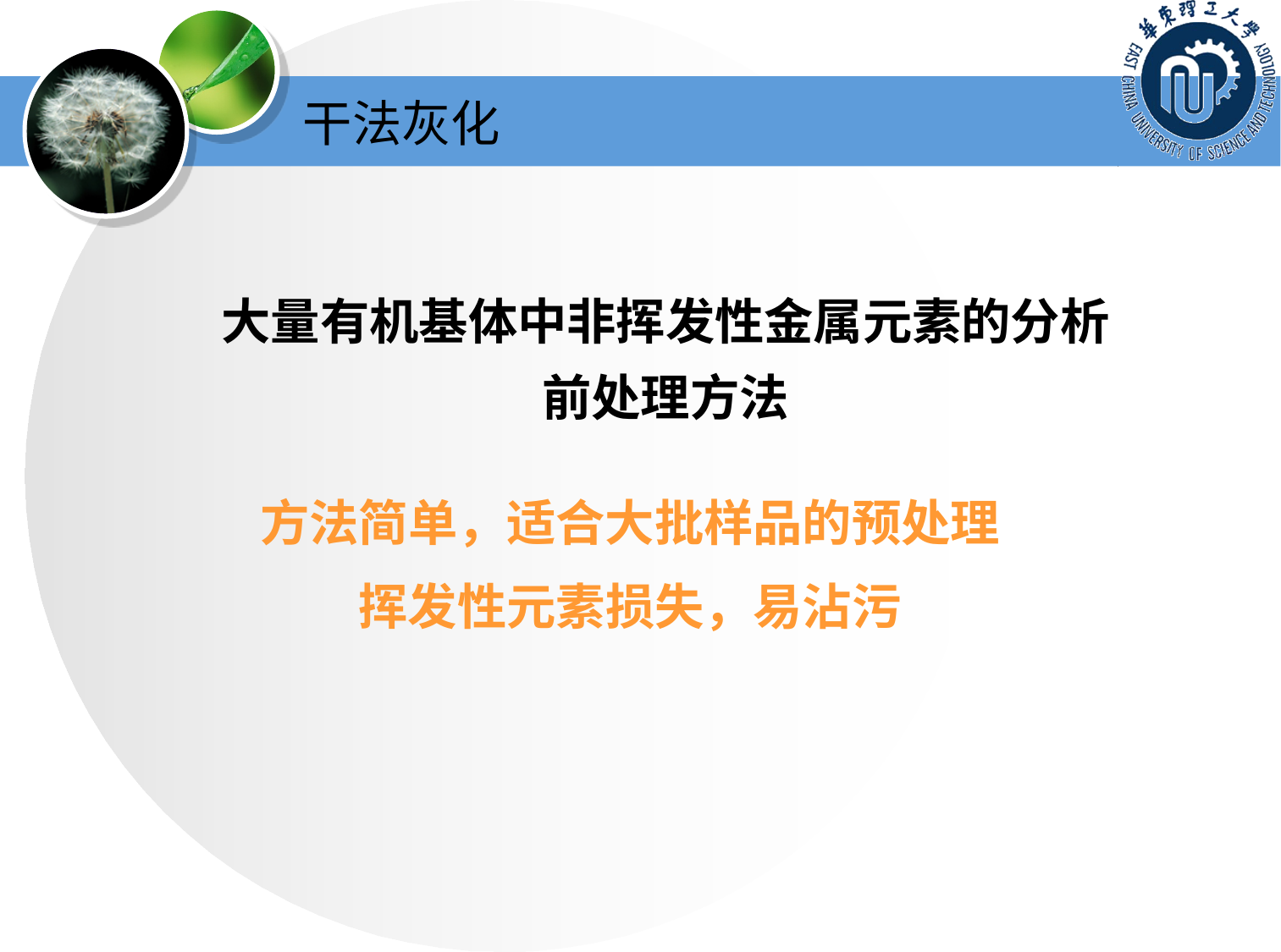

干法灰化
大量有机基体中非挥发性金属元素的分析前处理方法
方法简单，适合大批样品的预处理
挥发性元素损失，易沾污